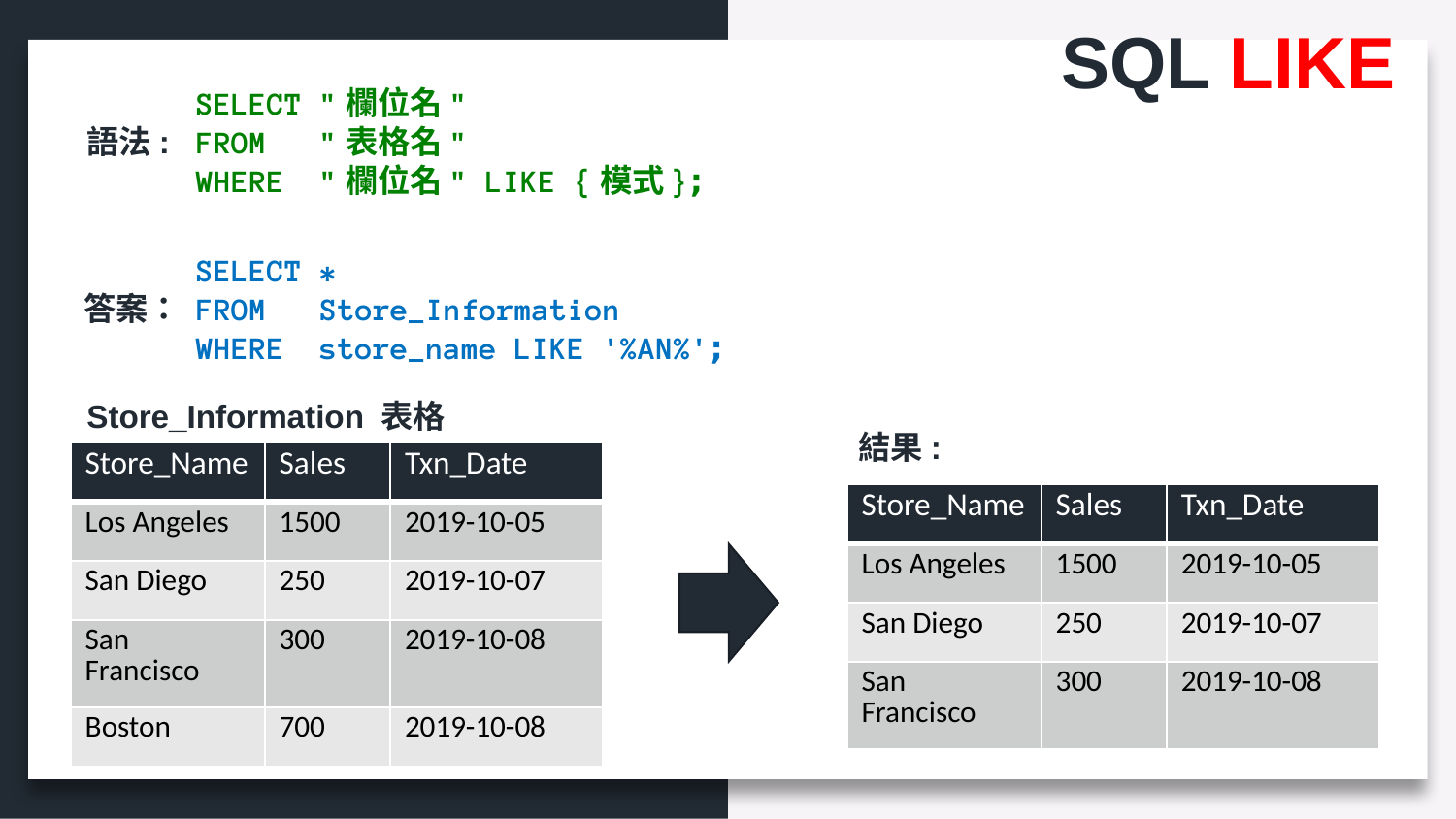

SQL LIKE
SELECT "欄位名"
FROM   "表格名"
WHERE  "欄位名" LIKE {模式};
語法:
SELECT *
FROM   Store_Information
WHERE  store_name LIKE '%AN%';
答案：
Store_Information 表格
結果:
| Store\_Name | Sales | Txn\_Date |
| --- | --- | --- |
| Los Angeles | 1500 | 2019-10-05 |
| San Diego | 250 | 2019-10-07 |
| San Francisco | 300 | 2019-10-08 |
| Boston | 700 | 2019-10-08 |
| Store\_Name | Sales | Txn\_Date |
| --- | --- | --- |
| Los Angeles | 1500 | 2019-10-05 |
| San Diego | 250 | 2019-10-07 |
| San Francisco | 300 | 2019-10-08 |